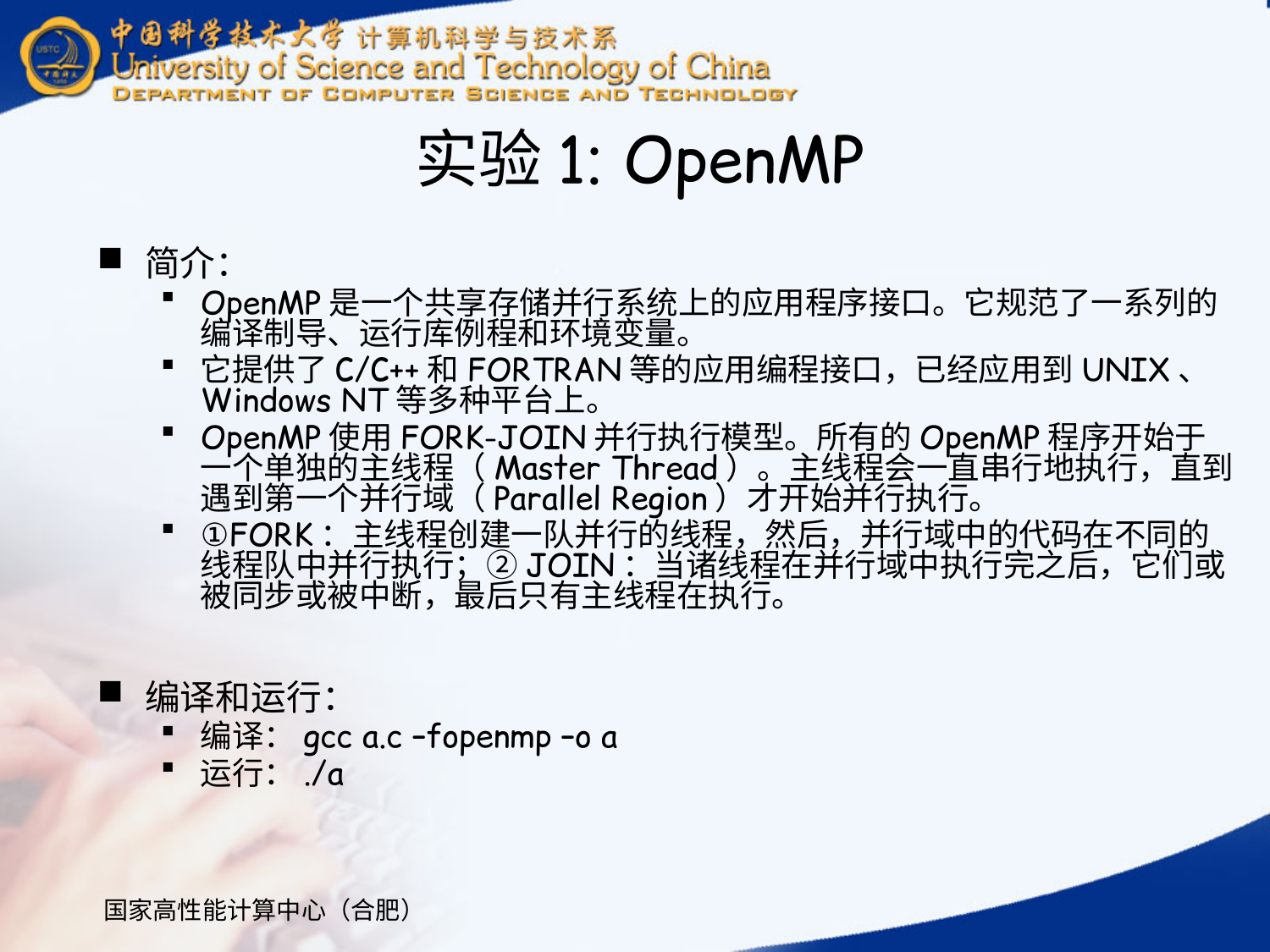

# 实验1: OpenMP
简介：
OpenMP是一个共享存储并行系统上的应用程序接口。它规范了一系列的编译制导、运行库例程和环境变量。
它提供了C/C++和FORTRAN等的应用编程接口，已经应用到UNIX、Windows NT等多种平台上。
OpenMP使用FORK-JOIN并行执行模型。所有的OpenMP程序开始于一个单独的主线程（Master Thread）。主线程会一直串行地执行，直到遇到第一个并行域（Parallel Region）才开始并行执行。
①FORK：主线程创建一队并行的线程，然后，并行域中的代码在不同的线程队中并行执行；②JOIN：当诸线程在并行域中执行完之后，它们或被同步或被中断，最后只有主线程在执行。

编译和运行：
编译：gcc a.c –fopenmp –o a
运行：./a

国家高性能计算中心（合肥）